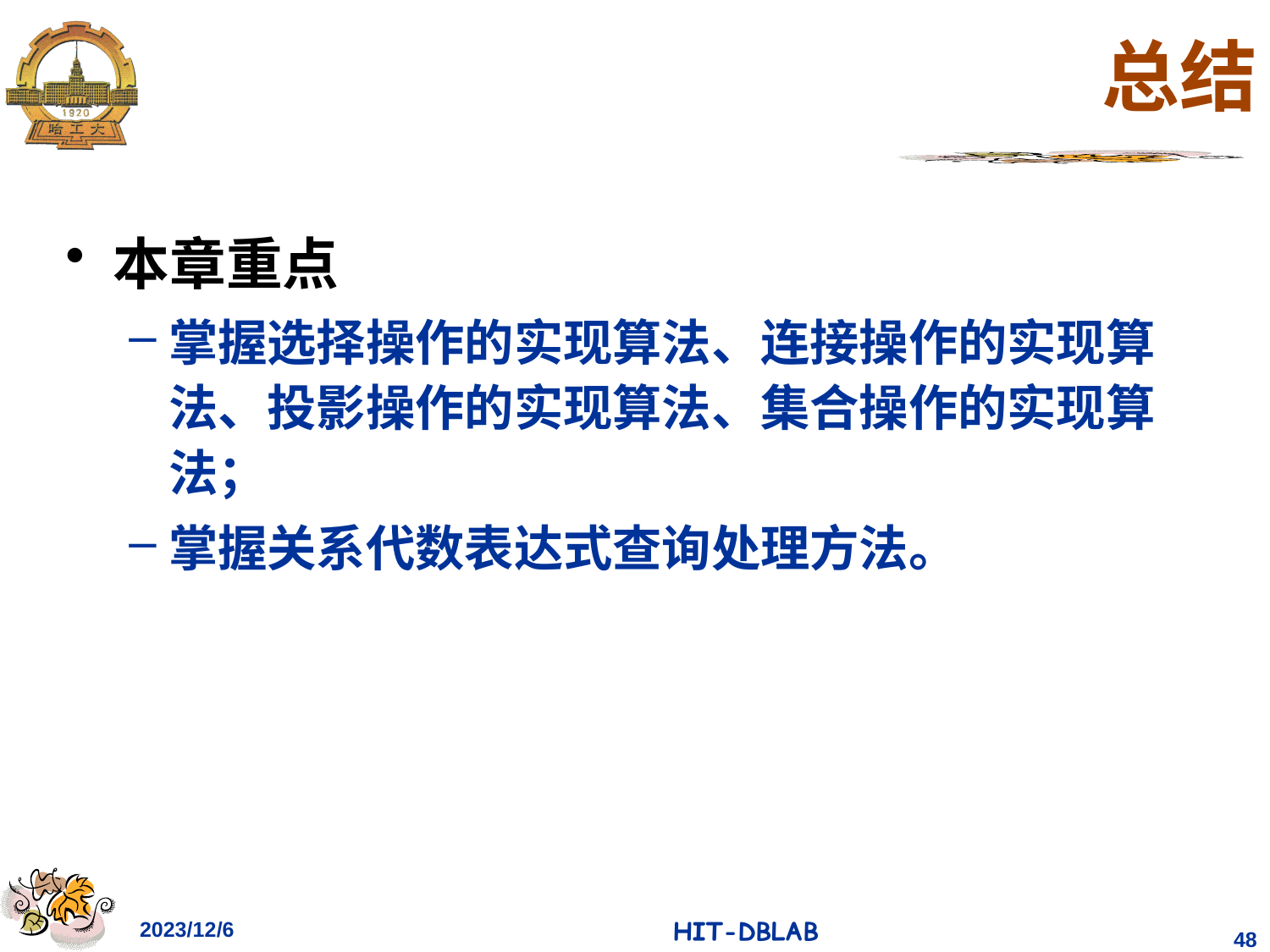

# 总结
本章重点
掌握选择操作的实现算法、连接操作的实现算法、投影操作的实现算法、集合操作的实现算法；
掌握关系代数表达式查询处理方法。
2023/12/6
HIT-DBLAB
48